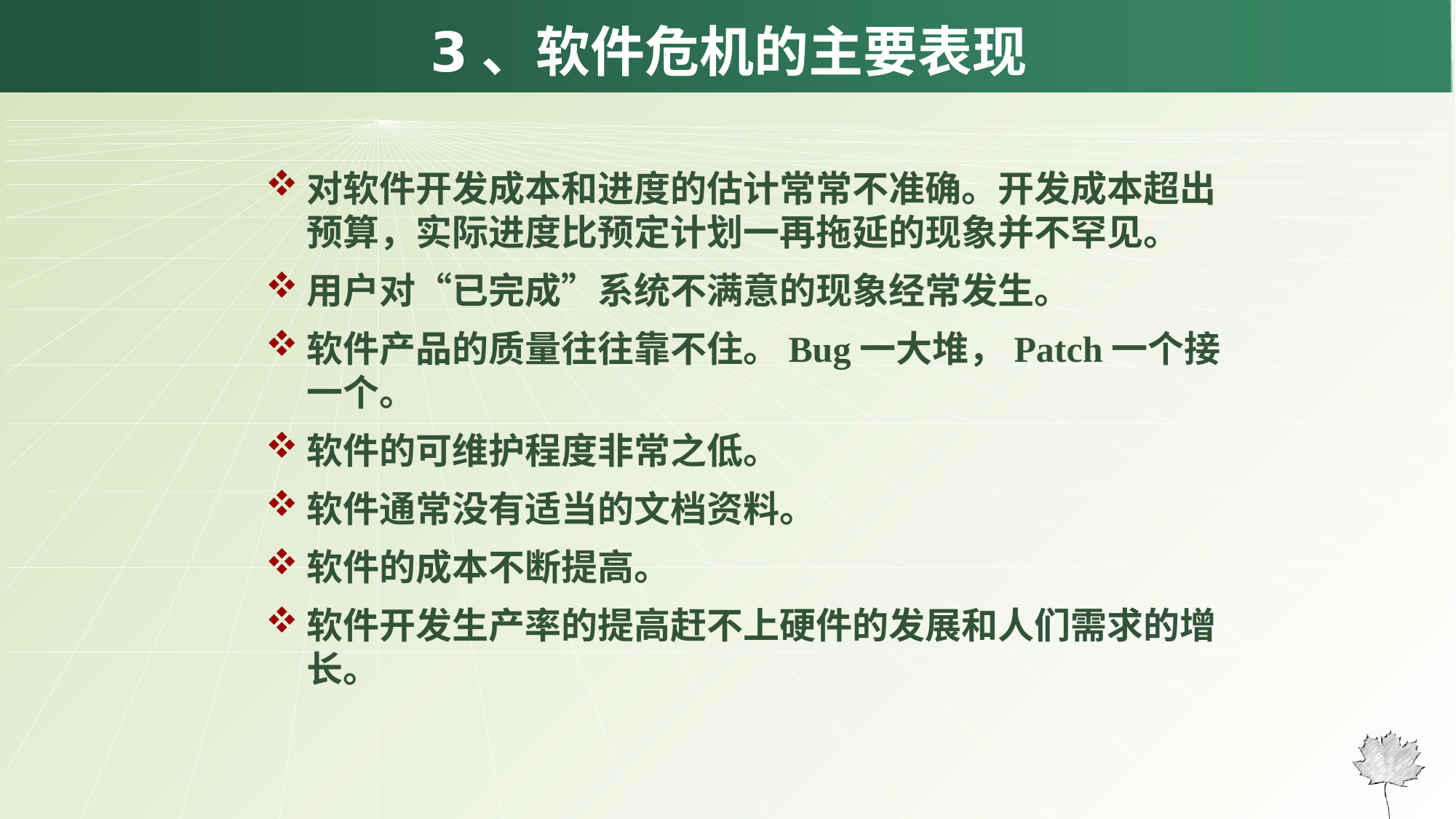

# 3、软件危机的主要表现

对软件开发成本和进度的估计常常不准确。开发成本超出预算，实际进度比预定计划一再拖延的现象并不罕见。
用户对“已完成”系统不满意的现象经常发生。
软件产品的质量往往靠不住。Bug一大堆，Patch一个接一个。
软件的可维护程度非常之低。
软件通常没有适当的文档资料。
软件的成本不断提高。
软件开发生产率的提高赶不上硬件的发展和人们需求的增长。